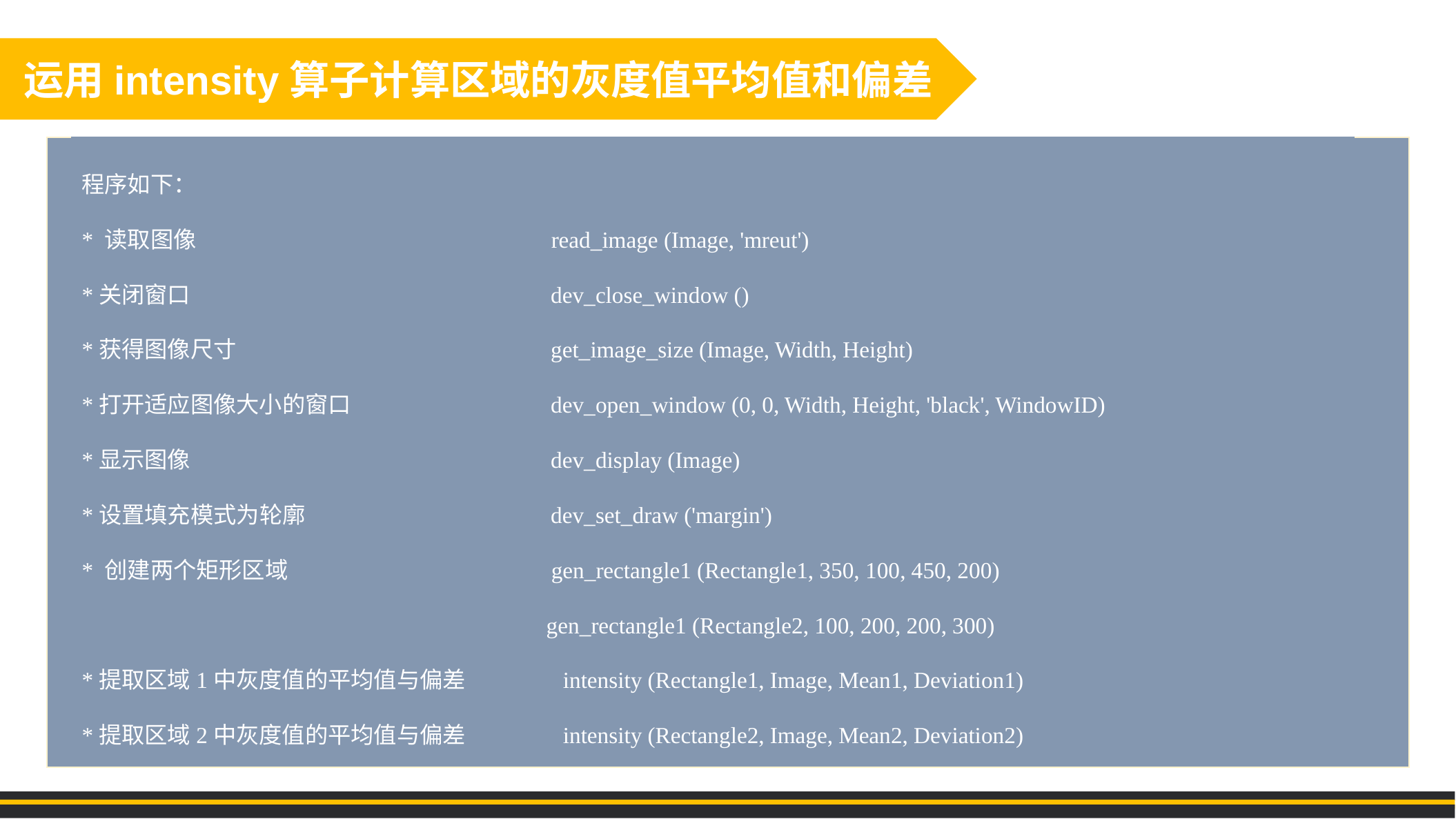

运用intensity算子计算区域的灰度值平均值和偏差

程序如下：
* 读取图像　　　　　　　　　　　　　　 　read_image (Image, 'mreut')
*关闭窗口　　　　　　　　　　　　　　　  dev_close_window ()
*获得图像尺寸 　　　　　　　　　 　　　　get_image_size (Image, Width, Height)
*打开适应图像大小的窗口　　　　　　　　  dev_open_window (0, 0, Width, Height, 'black', WindowID)
*显示图像　　　　　　　　　　　　　　 　 dev_display (Image)
*设置填充模式为轮廓　　　　　　　　　　  dev_set_draw ('margin')
* 创建两个矩形区域　　　　　　　　　　　 gen_rectangle1 (Rectangle1, 350, 100, 450, 200)
　　　　　　　　　　　　　　　　　　　　gen_rectangle1 (Rectangle2, 100, 200, 200, 300)
*提取区域1中灰度值的平均值与偏差　　　　intensity (Rectangle1, Image, Mean1, Deviation1)
*提取区域2中灰度值的平均值与偏差　　　　intensity (Rectangle2, Image, Mean2, Deviation2)